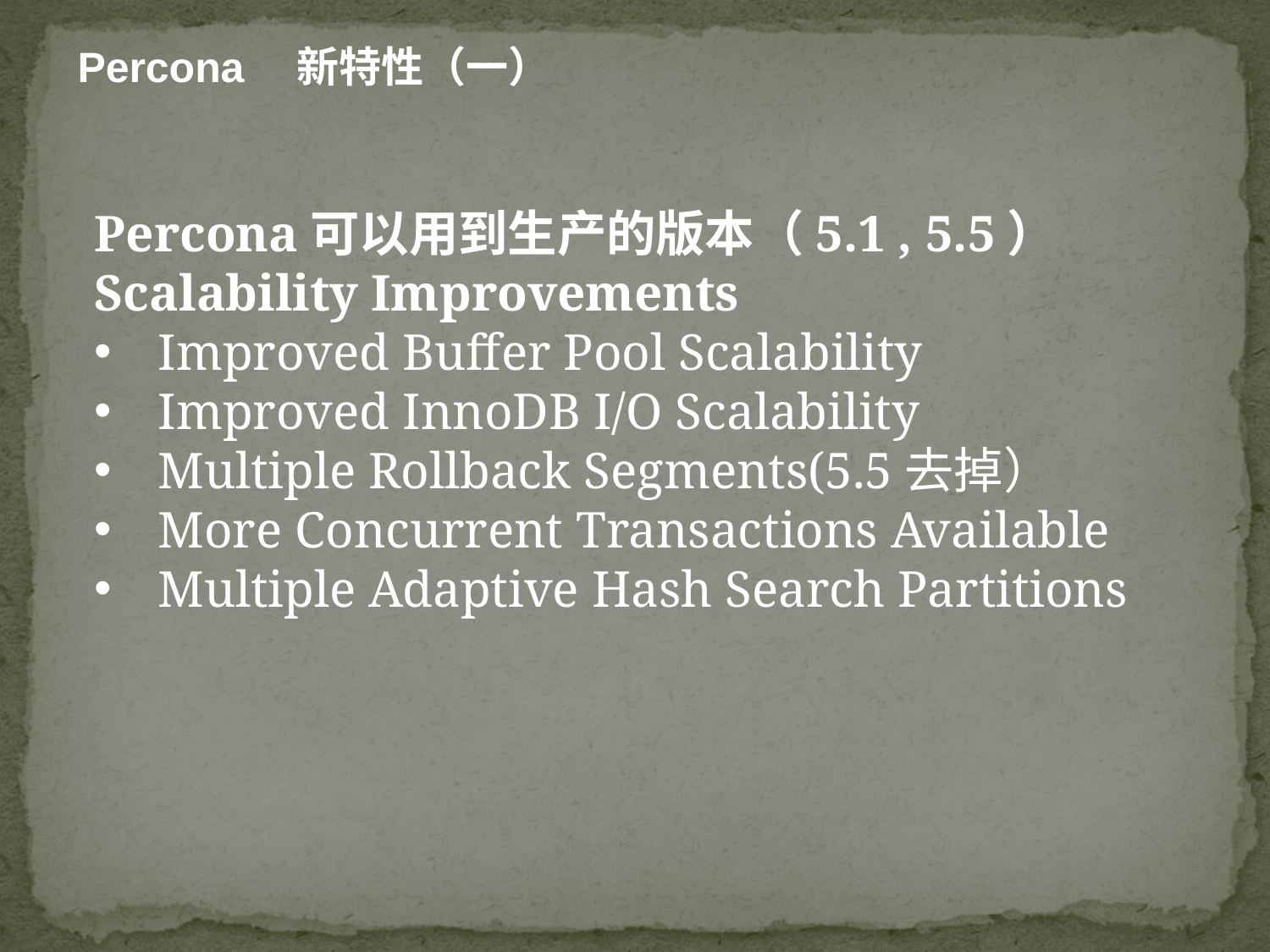

Percona　新特性（一）
Percona可以用到生产的版本（5.1 , 5.5）
Scalability Improvements
Improved Buffer Pool Scalability
Improved InnoDB I/O Scalability
Multiple Rollback Segments(5.5去掉）
More Concurrent Transactions Available
Multiple Adaptive Hash Search Partitions